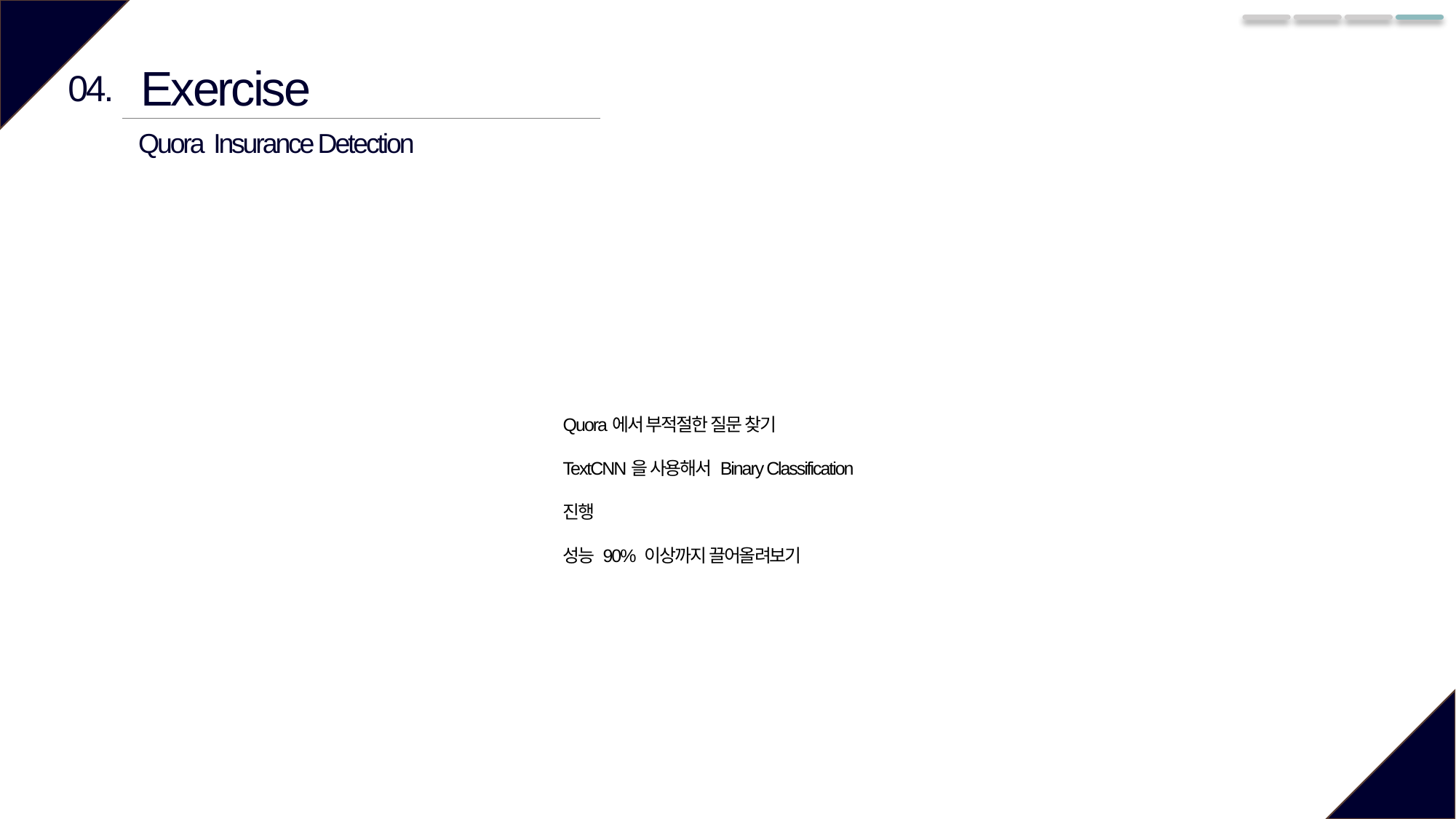

Exercise
04.
Quora  Insurance Detection
Quora에서 부적절한 질문 찾기
TextCNN을 사용해서 Binary Classification 진행
성능 90% 이상까지 끌어올려보기